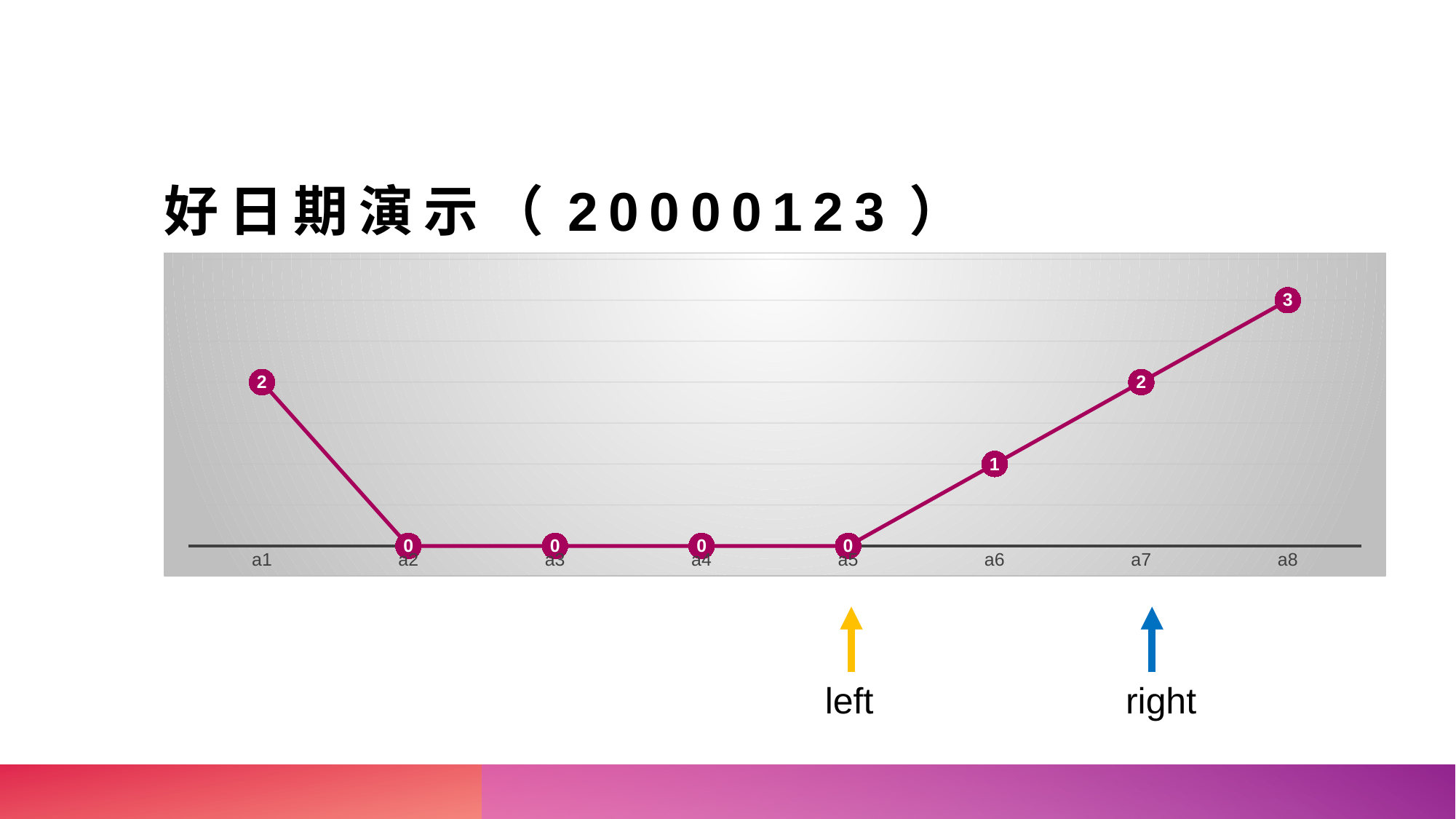

# 好日期演示（20000123）

### Chart

| Category | Series 1 |
|---|---|
| a1 | 2.0 |
| a2 | 0.0 |
| a3 | 0.0 |
| a4 | 0.0 |
| a5 | 0.0 |
| a6 | 1.0 |
| a7 | 2.0 |
| a8 | 3.0 |
left
right